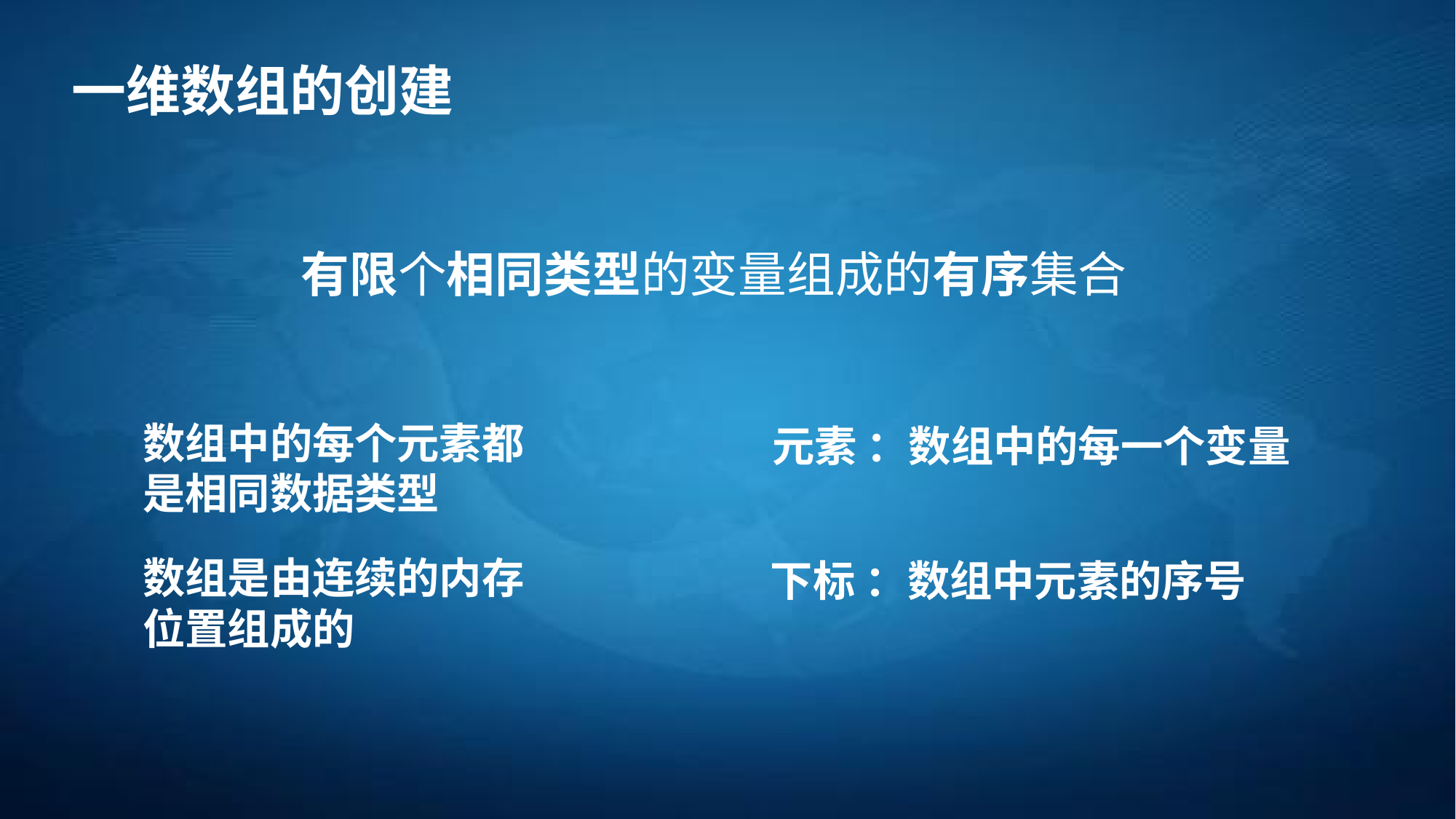

一维数组的创建
有限个相同类型的变量组成的有序集合
数组中的每个元素都是相同数据类型
元素 ：数组中的每一个变量
数组是由连续的内存位置组成的
下标 ：数组中元素的序号